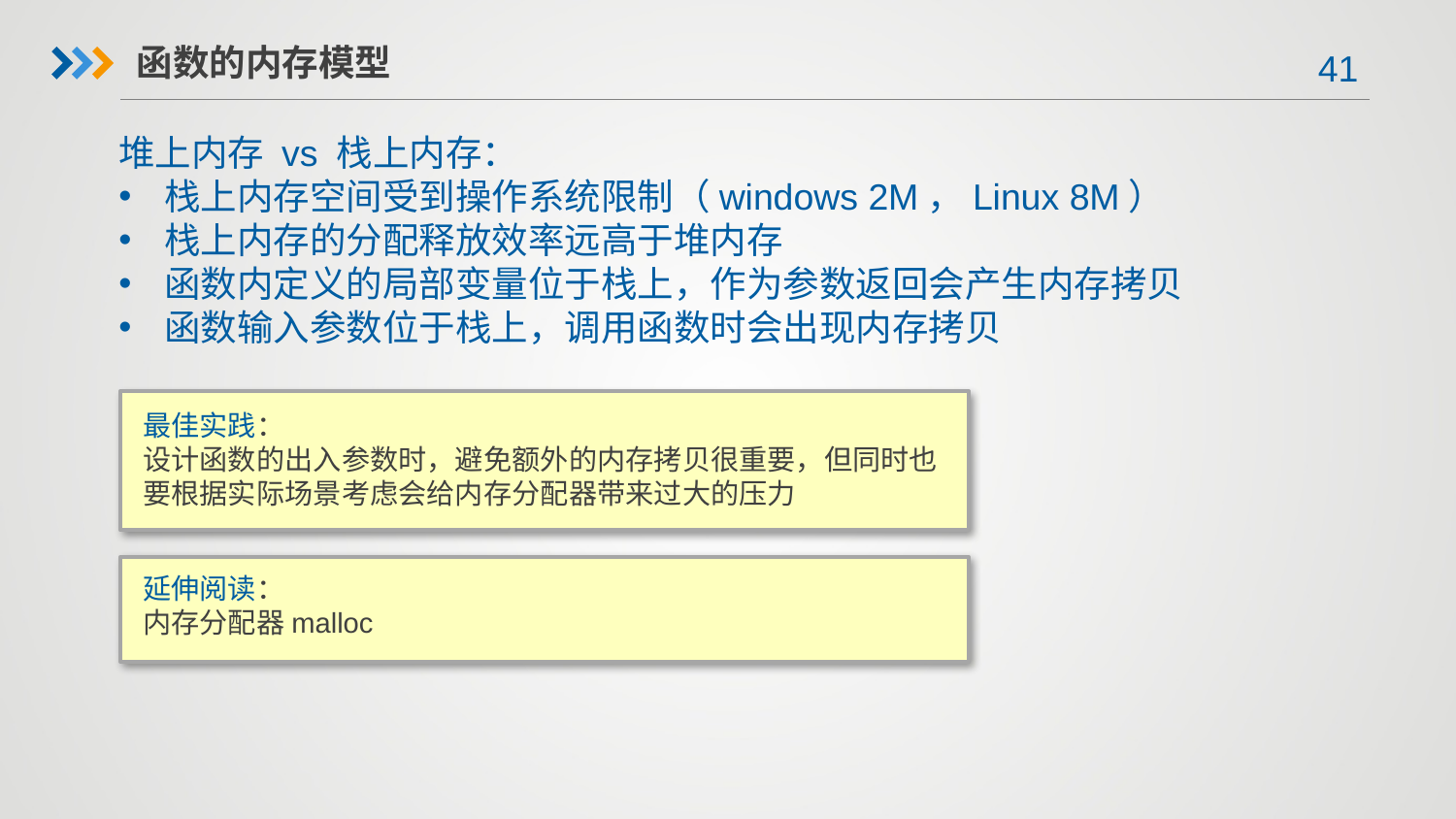

函数的内存模型
堆上内存 vs 栈上内存：
栈上内存空间受到操作系统限制（windows 2M，Linux 8M）
栈上内存的分配释放效率远高于堆内存
函数内定义的局部变量位于栈上，作为参数返回会产生内存拷贝
函数输入参数位于栈上，调用函数时会出现内存拷贝

最佳实践：
设计函数的出入参数时，避免额外的内存拷贝很重要，但同时也要根据实际场景考虑会给内存分配器带来过大的压力

延伸阅读：
内存分配器malloc